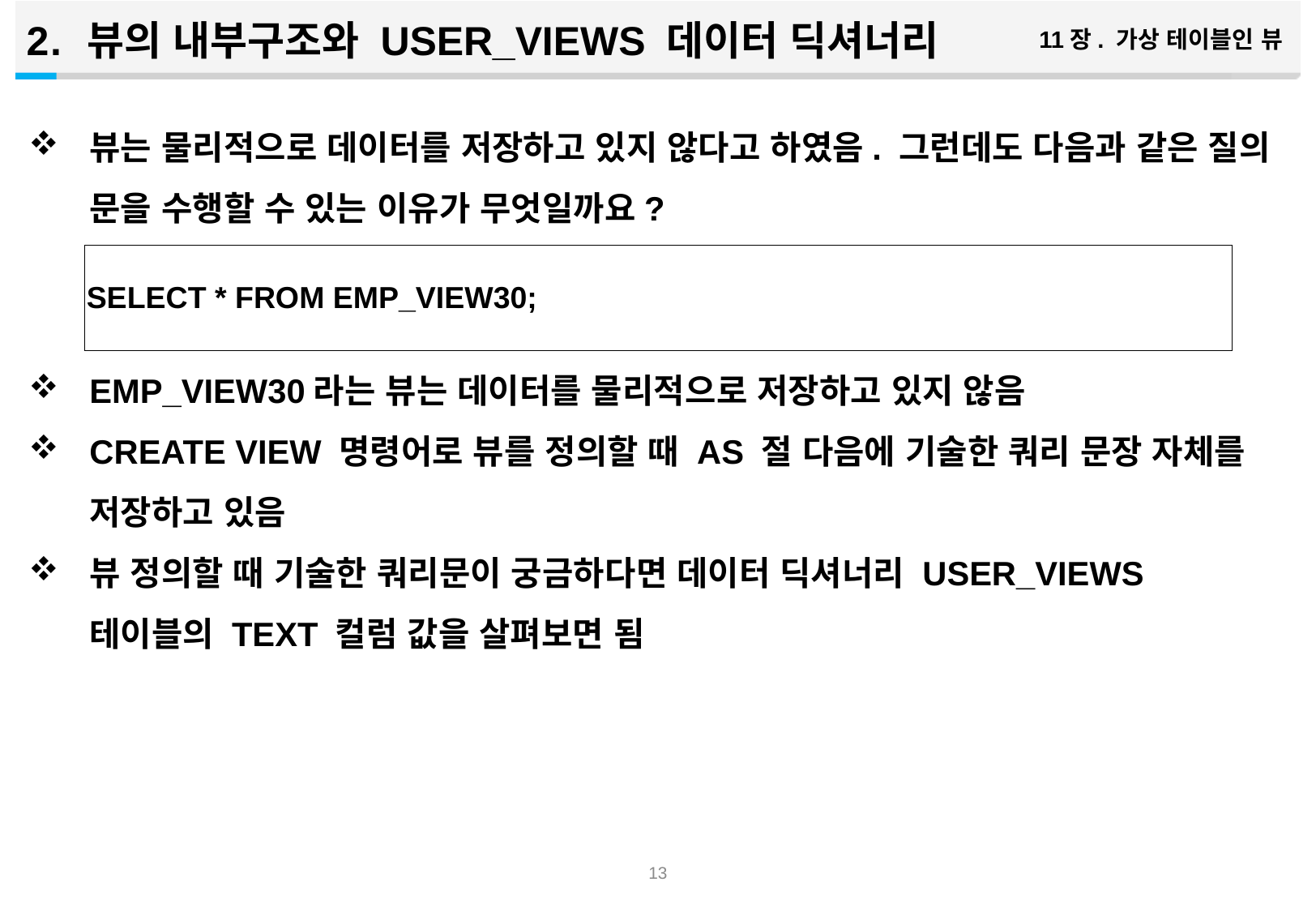

뷰의 내부구조와 USER_VIEWS 데이터 딕셔너리
11장. 가상 테이블인 뷰
뷰는 물리적으로 데이터를 저장하고 있지 않다고 하였음. 그런데도 다음과 같은 질의 문을 수행할 수 있는 이유가 무엇일까요?

EMP_VIEW30라는 뷰는 데이터를 물리적으로 저장하고 있지 않음
CREATE VIEW 명령어로 뷰를 정의할 때 AS 절 다음에 기술한 쿼리 문장 자체를 저장하고 있음
뷰 정의할 때 기술한 쿼리문이 궁금하다면 데이터 딕셔너리 USER_VIEWS          테이블의 TEXT 컬럼 값을 살펴보면 됨
| SELECT \* FROM EMP\_VIEW30; |
| --- |
13